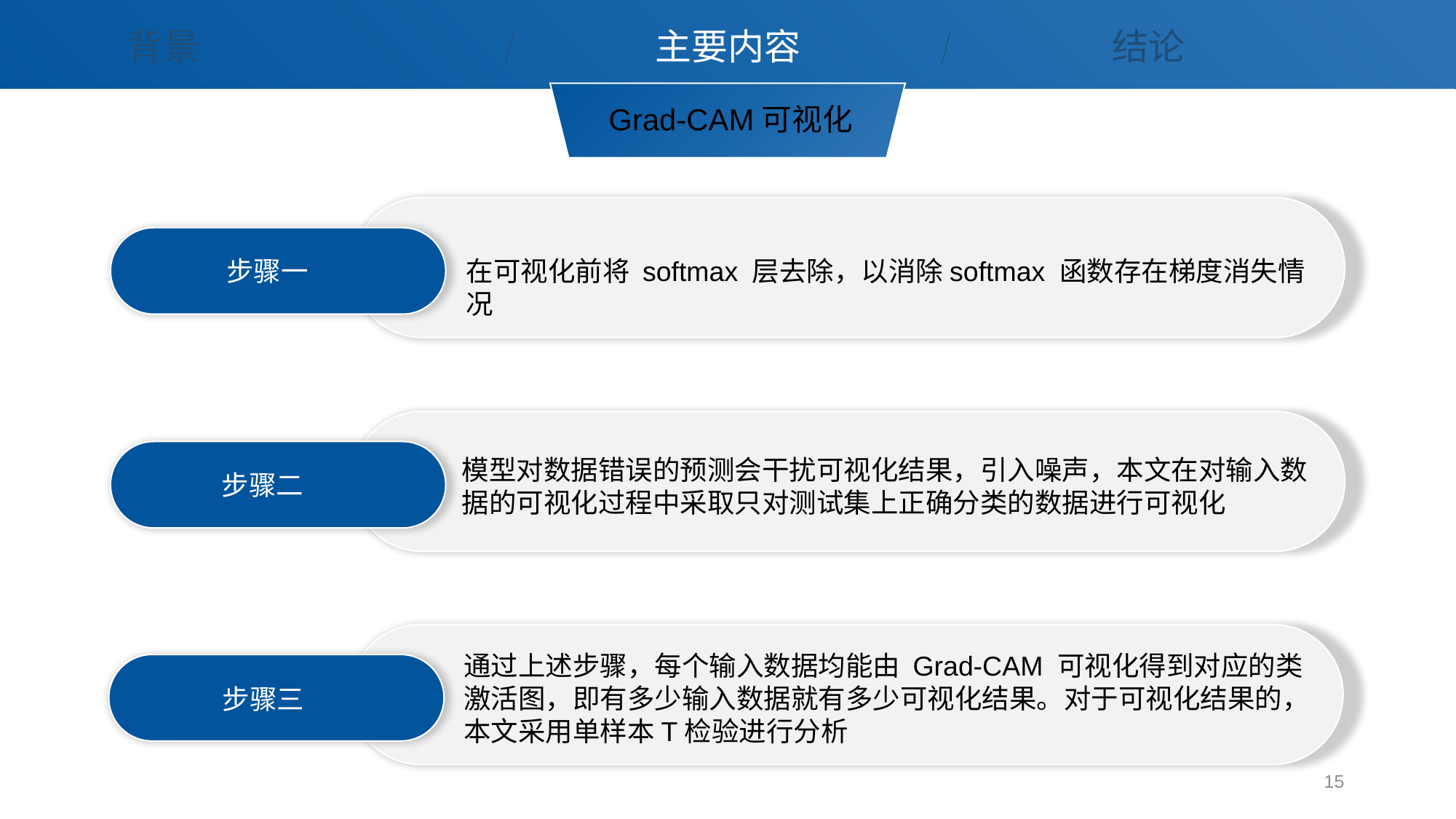

背景
主要内容
结论

Grad-CAM可视化

在可视化前将 softmax 层去除，以消除softmax 函数存在梯度消失情况
步骤一

[unsupported chart]

模型对数据错误的预测会干扰可视化结果，引入噪声，本文在对输入数据的可视化过程中采取只对测试集上正确分类的数据进行可视化

Your title
步骤二

步骤三
通过上述步骤，每个输入数据均能由 Grad­-CAM 可视化得到对应的类激活图，即有多少输入数据就有多少可视化结果。对于可视化结果的，本文采用单样本T检验进行分析
15